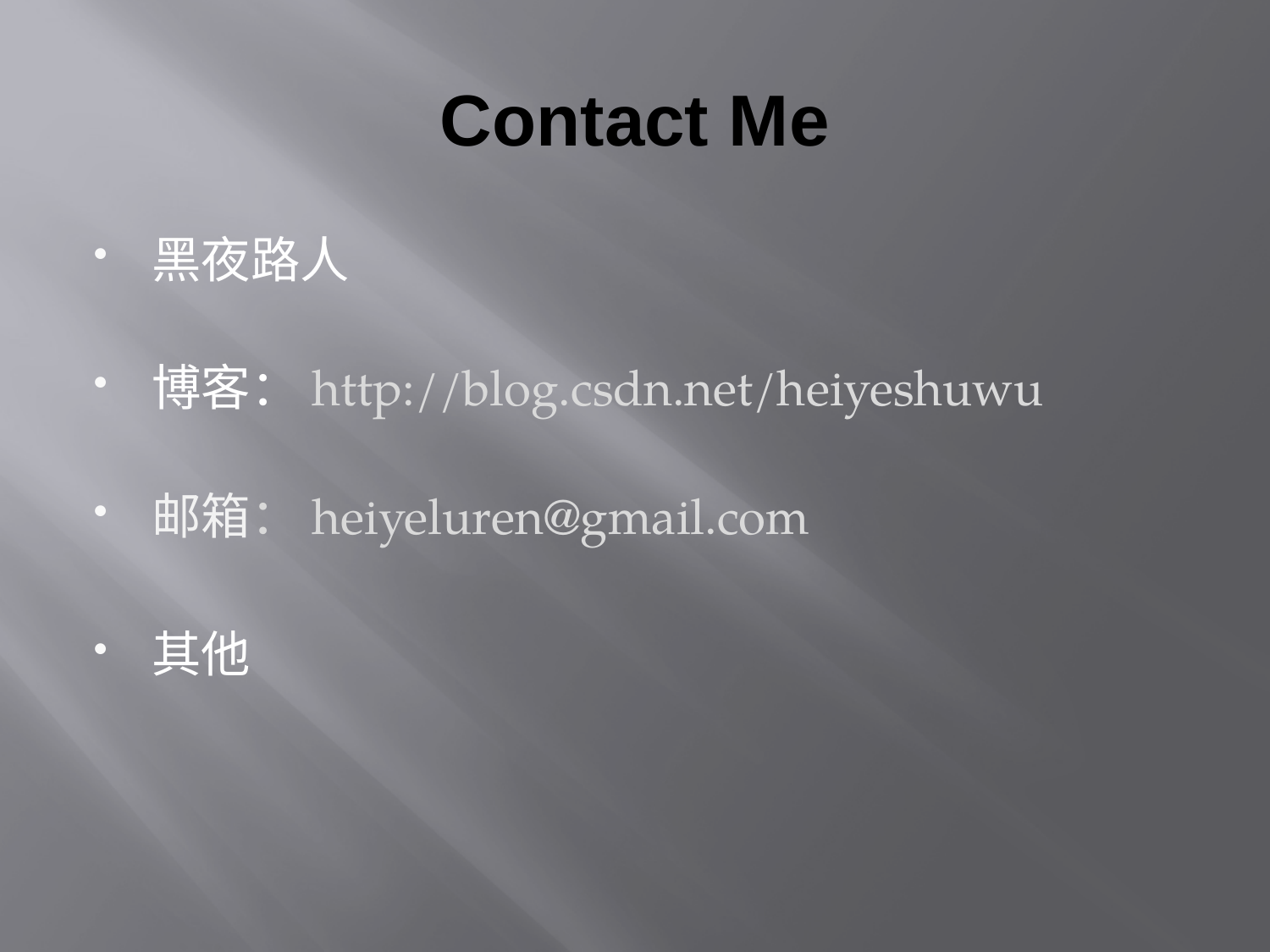

# Contact Me
黑夜路人
博客：http://blog.csdn.net/heiyeshuwu
邮箱：heiyeluren@gmail.com

其他